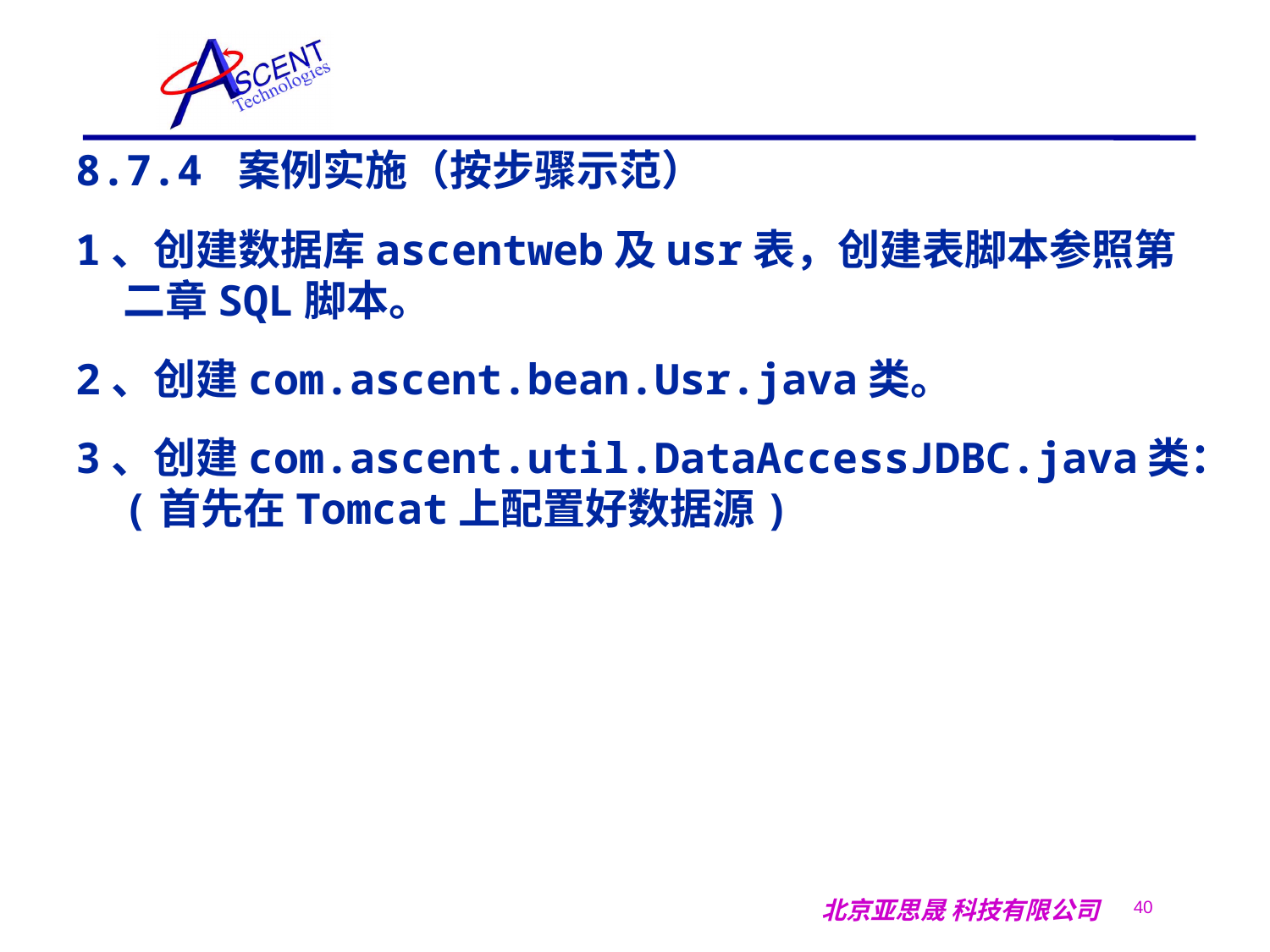

#
8.7.4 案例实施（按步骤示范）
1、创建数据库ascentweb及usr表，创建表脚本参照第二章SQL脚本。
2、创建com.ascent.bean.Usr.java类。
3、创建com.ascent.util.DataAccessJDBC.java类：(首先在Tomcat上配置好数据源)